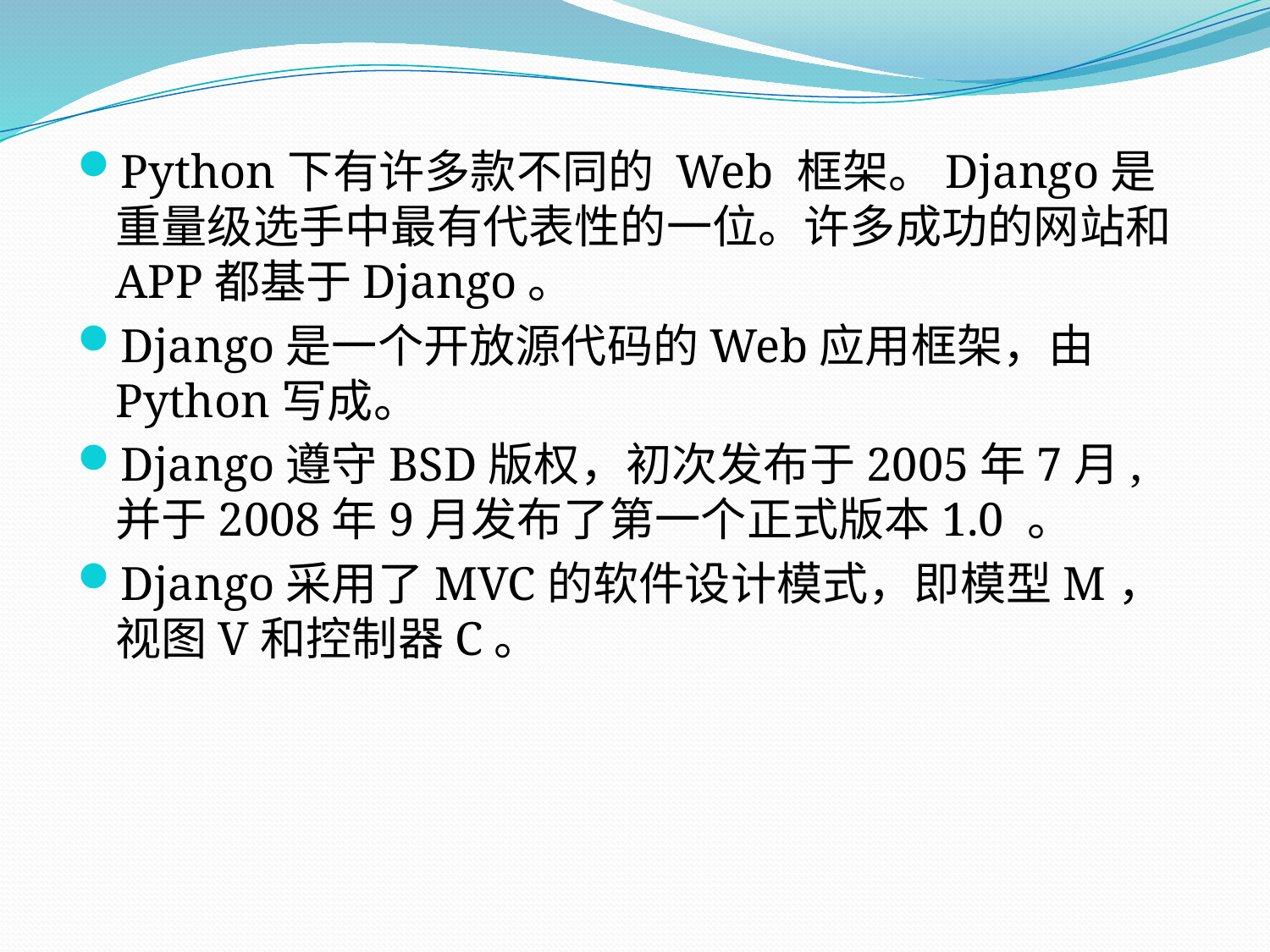

Python下有许多款不同的 Web 框架。Django是重量级选手中最有代表性的一位。许多成功的网站和APP都基于Django。
Django是一个开放源代码的Web应用框架，由Python写成。
Django遵守BSD版权，初次发布于2005年7月, 并于2008年9月发布了第一个正式版本1.0 。
Django采用了MVC的软件设计模式，即模型M，视图V和控制器C。